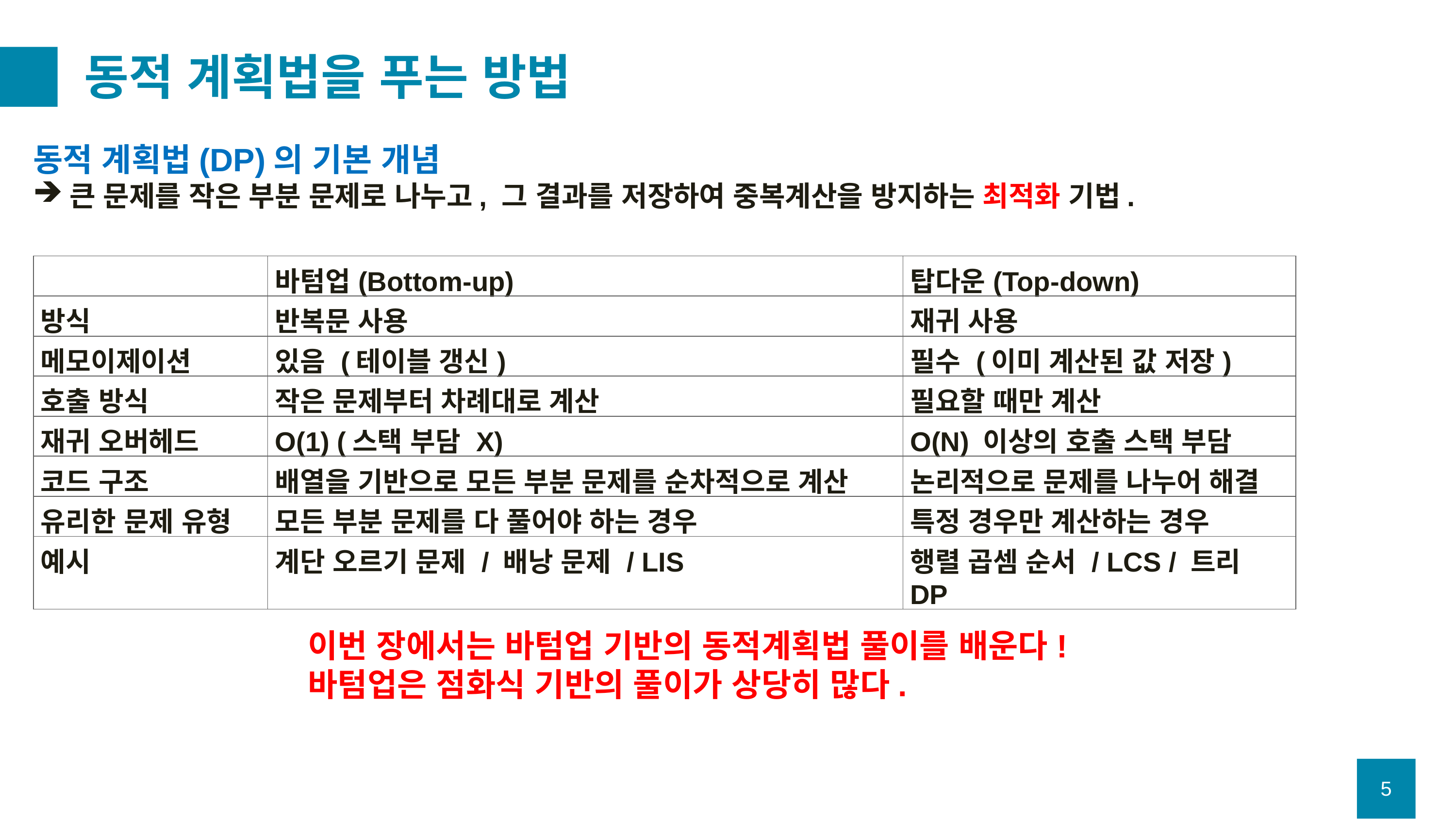

# 동적 계획법을 푸는 방법
동적 계획법(DP)의 기본 개념
큰 문제를 작은 부분 문제로 나누고, 그 결과를 저장하여 중복계산을 방지하는 최적화 기법.
|  | 바텀업(Bottom-up) | 탑다운(Top-down) |
| --- | --- | --- |
| 방식 | 반복문 사용 | 재귀 사용 |
| 메모이제이션 | 있음 (테이블 갱신) | 필수 (이미 계산된 값 저장) |
| 호출 방식 | 작은 문제부터 차례대로 계산 | 필요할 때만 계산 |
| 재귀 오버헤드 | O(1) (스택 부담 X) | O(N) 이상의 호출 스택 부담 |
| 코드 구조 | 배열을 기반으로 모든 부분 문제를 순차적으로 계산 | 논리적으로 문제를 나누어 해결 |
| 유리한 문제 유형 | 모든 부분 문제를 다 풀어야 하는 경우 | 특정 경우만 계산하는 경우 |
| 예시 | 계단 오르기 문제 / 배낭 문제 / LIS | 행렬 곱셈 순서 / LCS / 트리 DP |
이번 장에서는 바텀업 기반의 동적계획법 풀이를 배운다!
바텀업은 점화식 기반의 풀이가 상당히 많다.
5